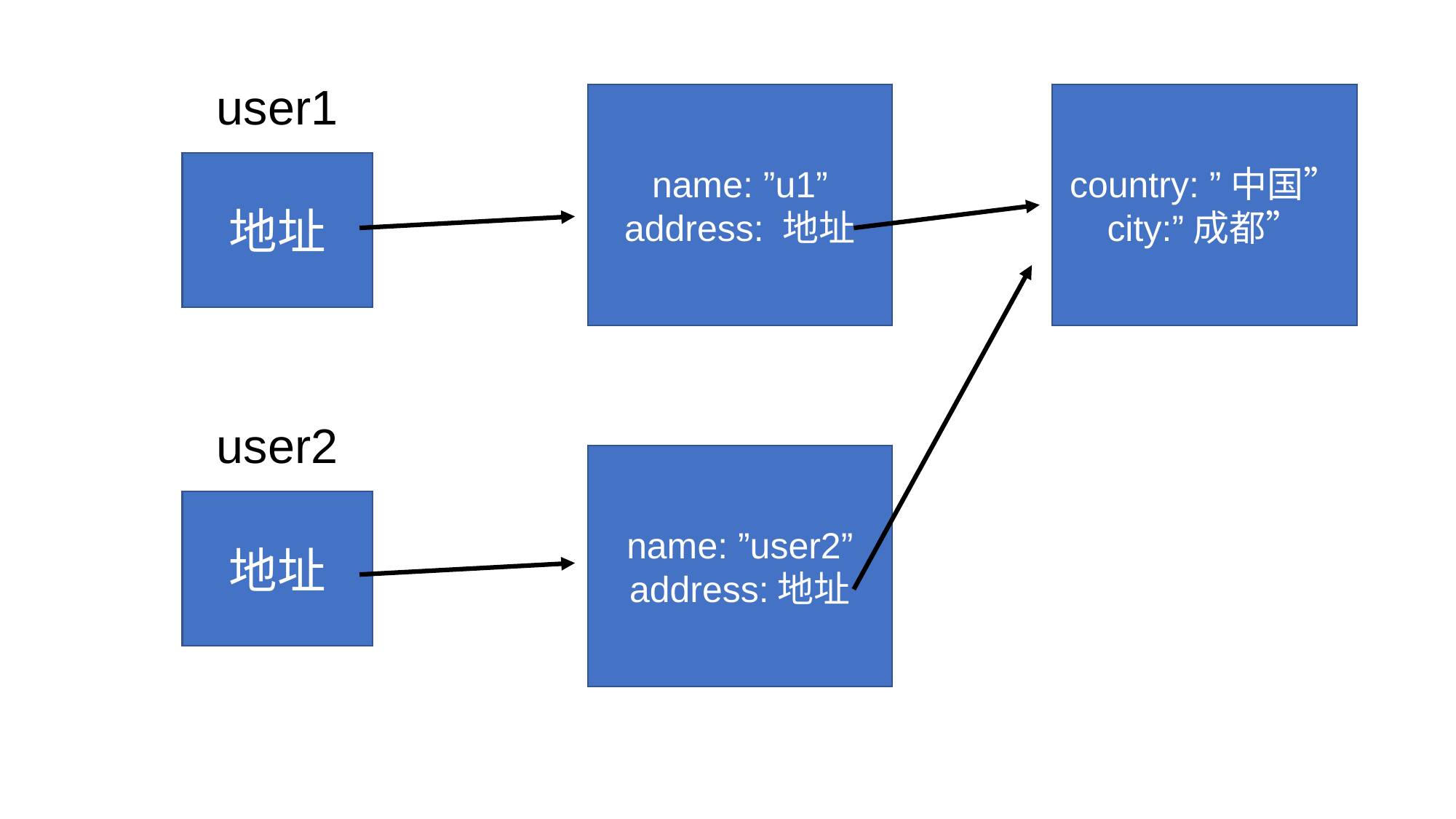

user1
name: ”u1”
address: 地址
country: ”中国”
city:”成都”
地址
user2
name: ”user2”
address:地址
地址